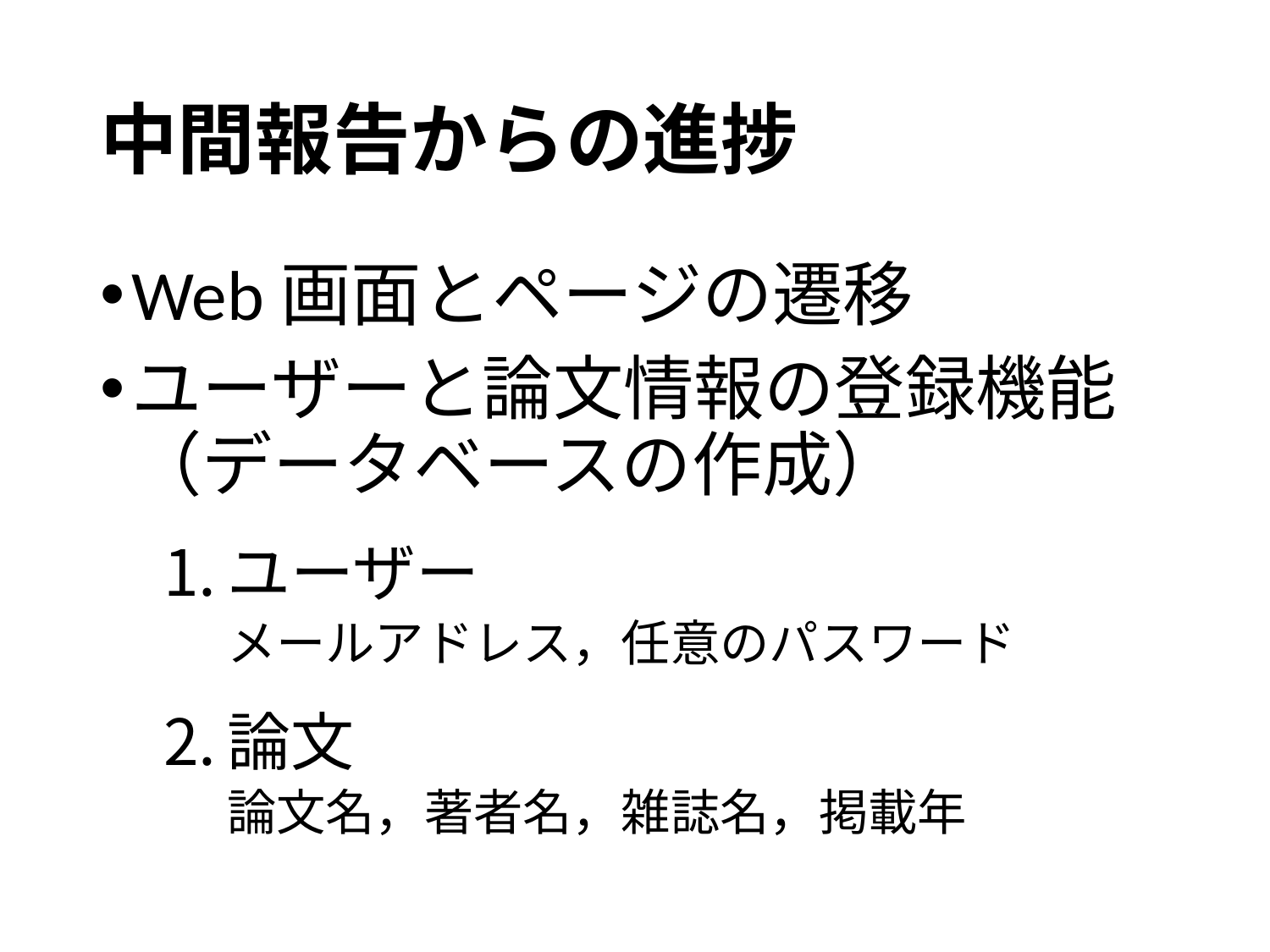

# 中間報告からの進捗
Web画面とページの遷移
ユーザーと論文情報の登録機能
（データベースの作成）
ユーザー
メールアドレス，任意のパスワード
論文
論文名，著者名，雑誌名，掲載年